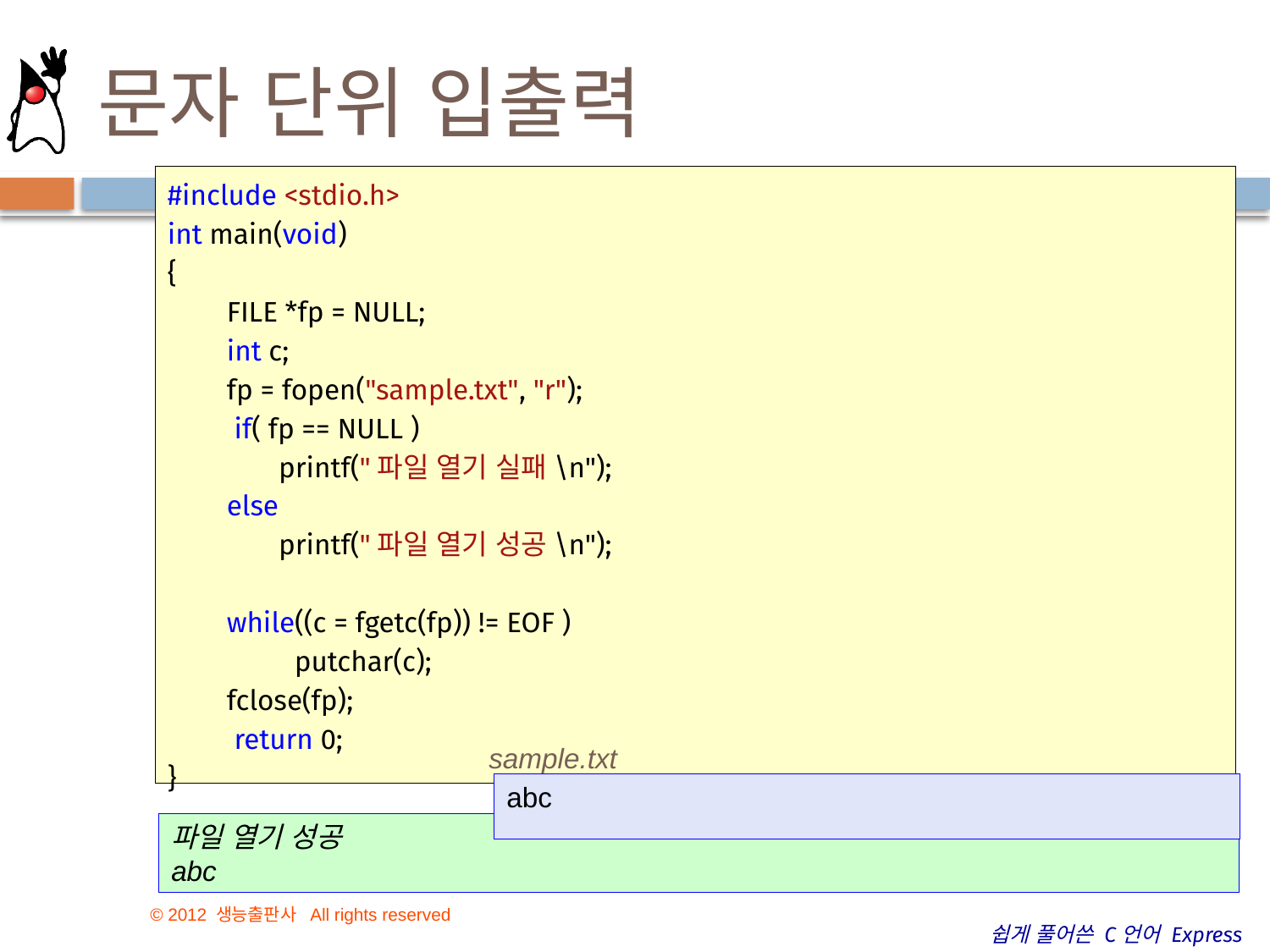

# 문자 단위 입출력

#include <stdio.h>
int main(void)
{
        FILE *fp = NULL;
        int c;
        fp = fopen("sample.txt", "r");
         if( fp == NULL )
               printf("파일 열기 실패\n");
        else
               printf("파일 열기 성공\n");

        while((c = fgetc(fp)) != EOF )
	putchar(c);
        fclose(fp);
         return 0;
}

sample.txt

abc
파일 열기 성공
abc